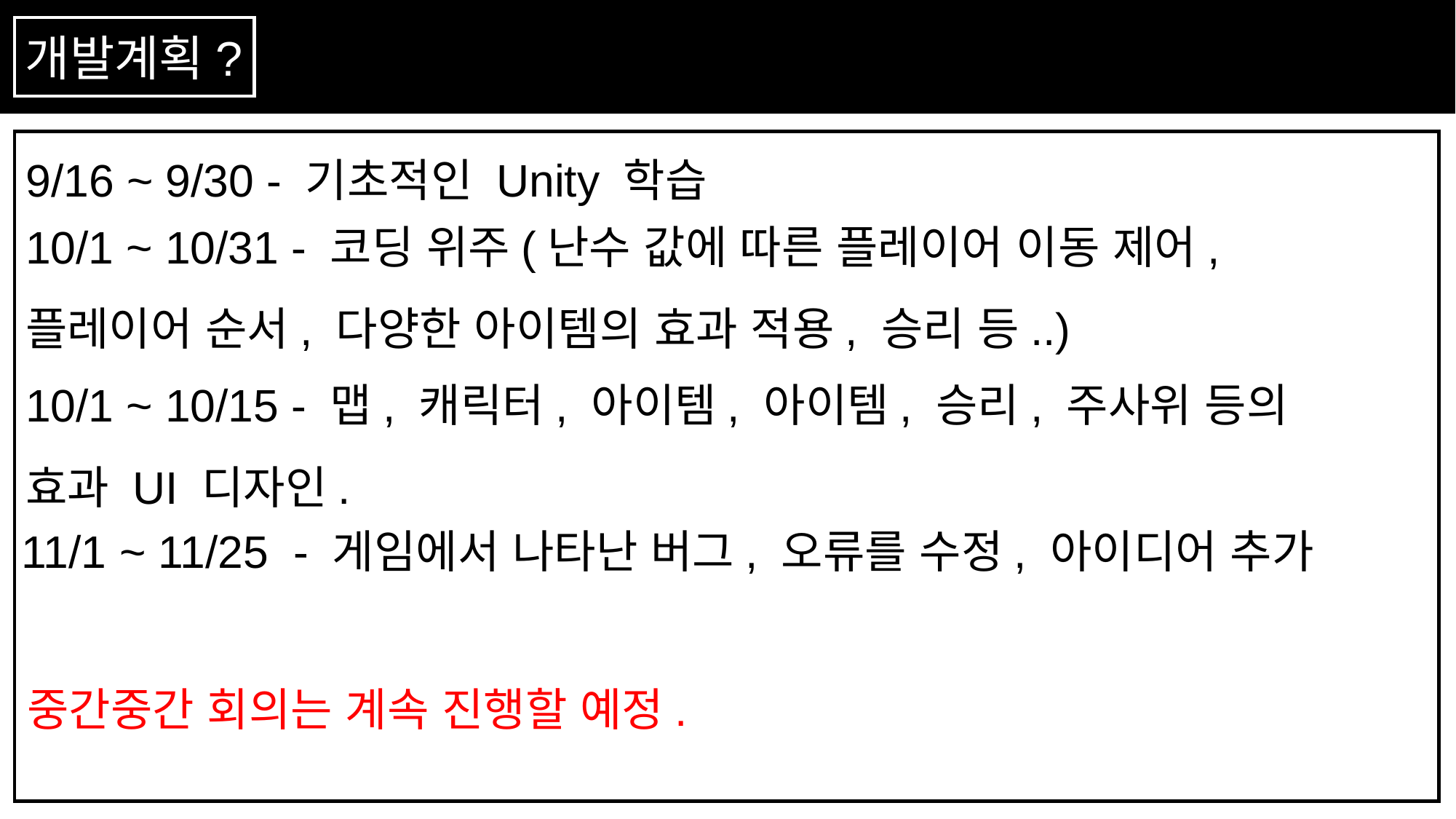

개발계획?
9/16 ~ 9/30 - 기초적인 Unity 학습

10/1 ~ 10/31 - 코딩 위주(난수 값에 따른 플레이어 이동 제어, 플레이어 순서, 다양한 아이템의 효과 적용, 승리 등..)
10/1 ~ 10/15 - 맵, 캐릭터, 아이템, 아이템, 승리, 주사위 등의 효과 UI 디자인.
11/1 ~ 11/25  - 게임에서 나타난 버그, 오류를 수정, 아이디어 추가

중간중간 회의는 계속 진행할 예정.